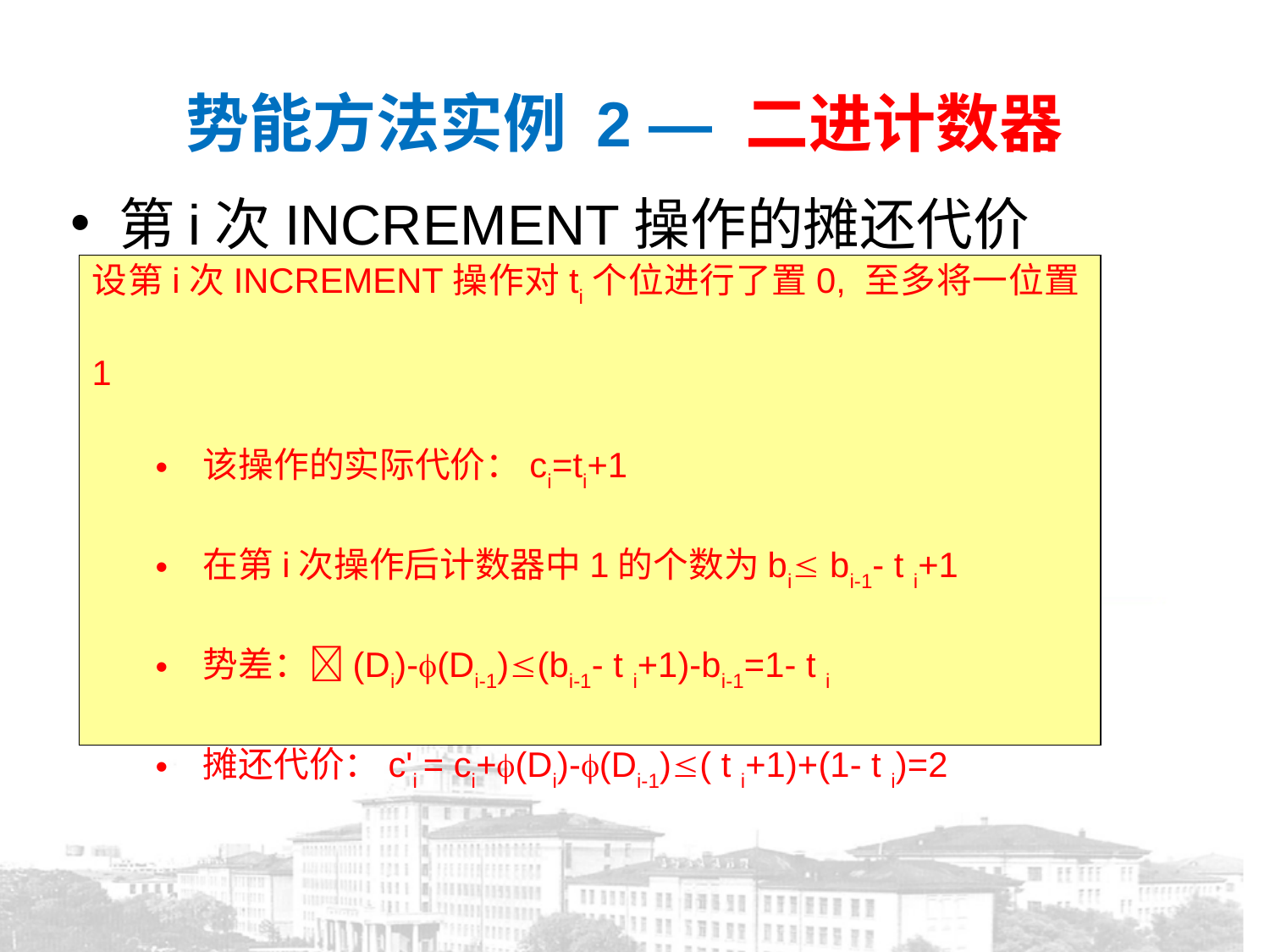

# 势能方法实例 2 — 二进计数器
第i次INCREMENT操作的摊还代价
设第i次INCREMENT操作对ti个位进行了置0, 至多将一位置1
该操作的实际代价：ci=ti+1
在第i次操作后计数器中1的个数为bi≤ bi-1- t i+1
势差：φ(Di)-φ(Di-1)≤(bi-1- t i+1)-bi-1=1- t i
摊还代价：c'i = ci+φ(Di)-φ(Di-1)≤( t i+1)+(1- t i)=2